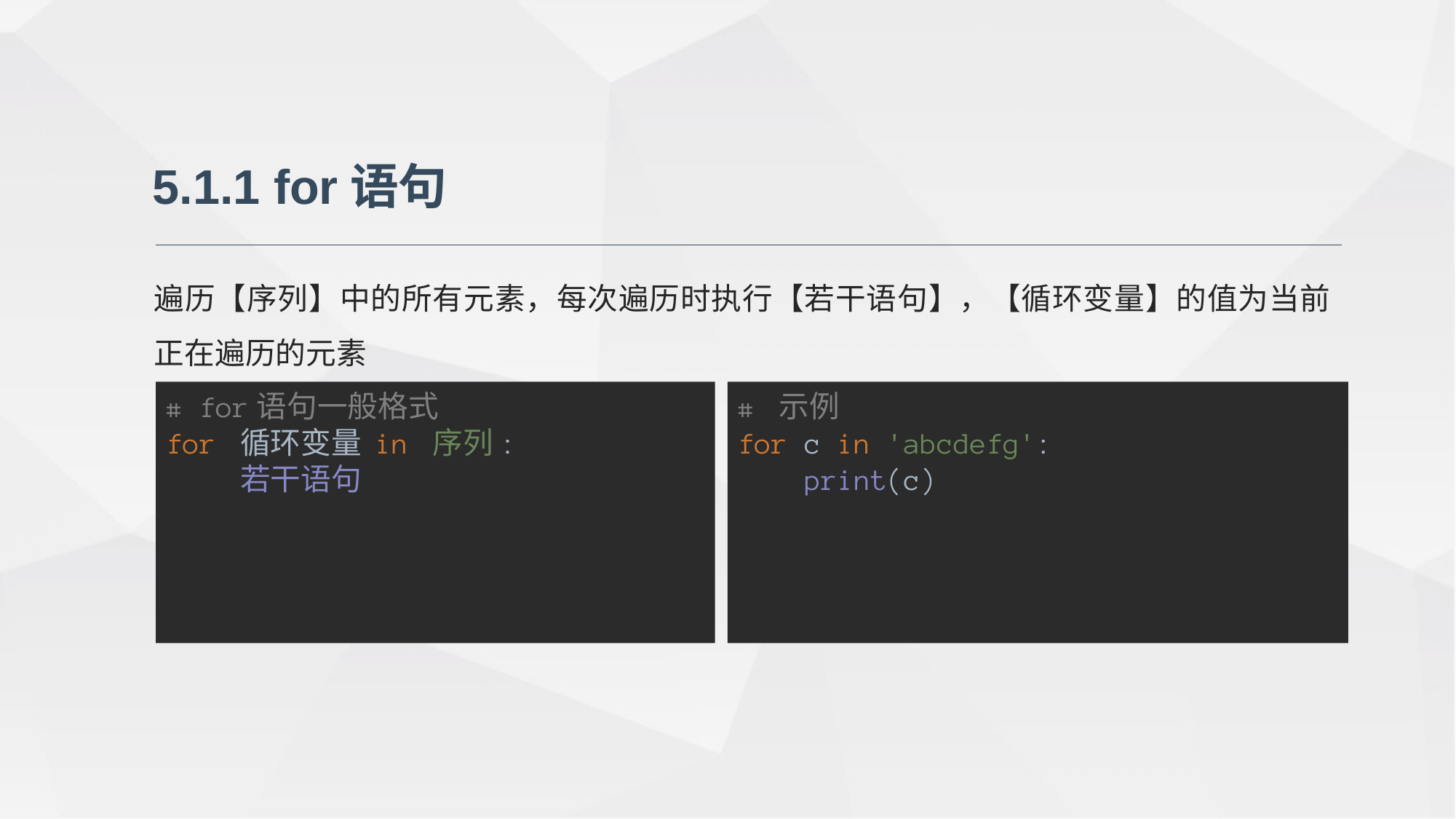

5.1.1 for语句
遍历【序列】中的所有元素，每次遍历时执行【若干语句】，【循环变量】的值为当前正在遍历的元素
# for语句一般格式 for 循环变量 in 序列: 若干语句
# 示例 for c in 'abcdefg': print(c)